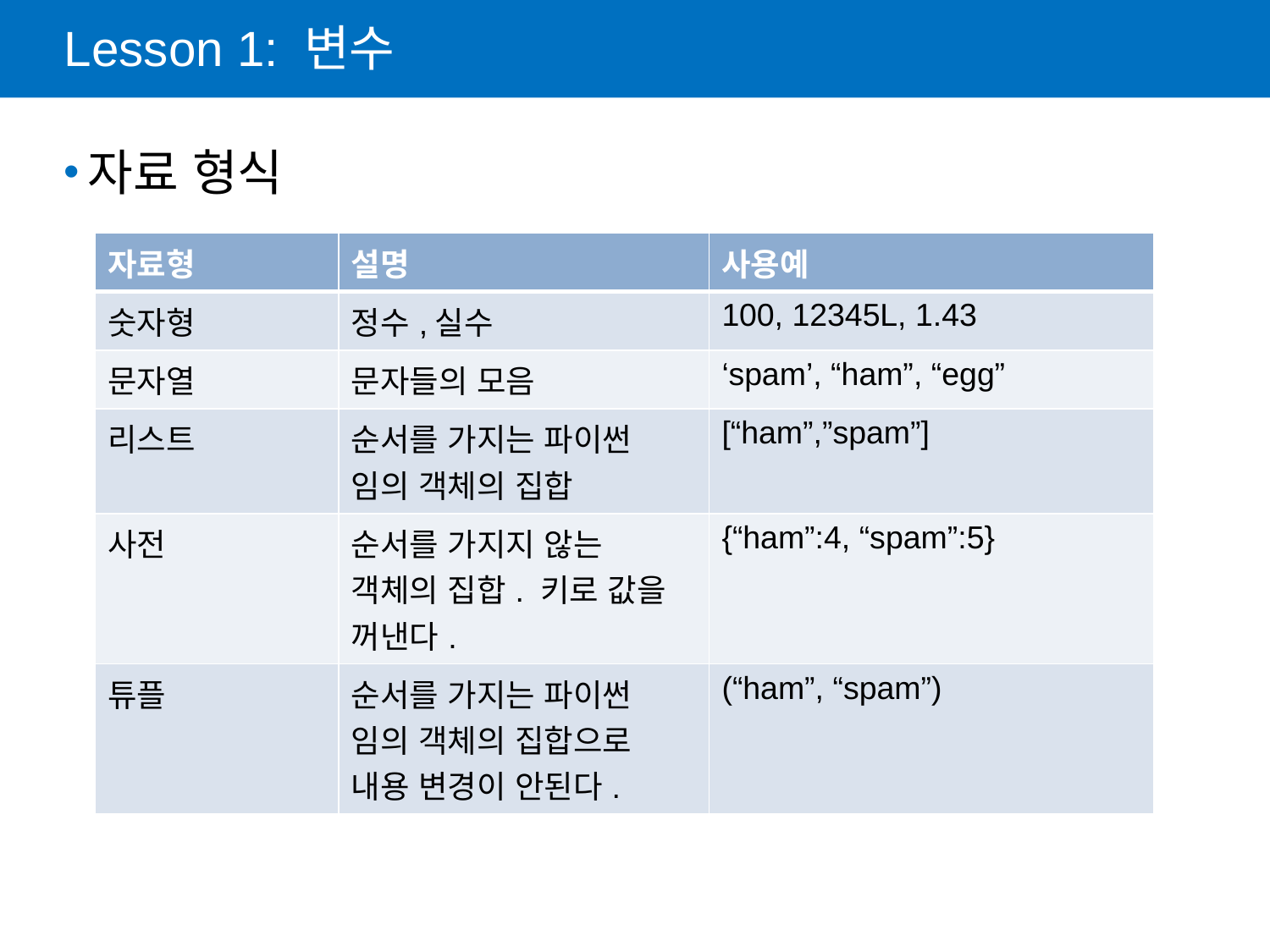

# Lesson 1: 변수
자료 형식

| 자료형 | 설명 | 사용예 |
| --- | --- | --- |
| 숫자형 | 정수,실수 | 100, 12345L, 1.43 |
| 문자열 | 문자들의 모음 | ‘spam’, “ham”, “egg” |
| 리스트 | 순서를 가지는 파이썬 임의 객체의 집합 | [“ham”,”spam”] |
| 사전 | 순서를 가지지 않는 객체의 집합. 키로 값을 꺼낸다. | {“ham”:4, “spam”:5} |
| 튜플 | 순서를 가지는 파이썬 임의 객체의 집합으로 내용 변경이 안된다. | (“ham”, “spam”) |